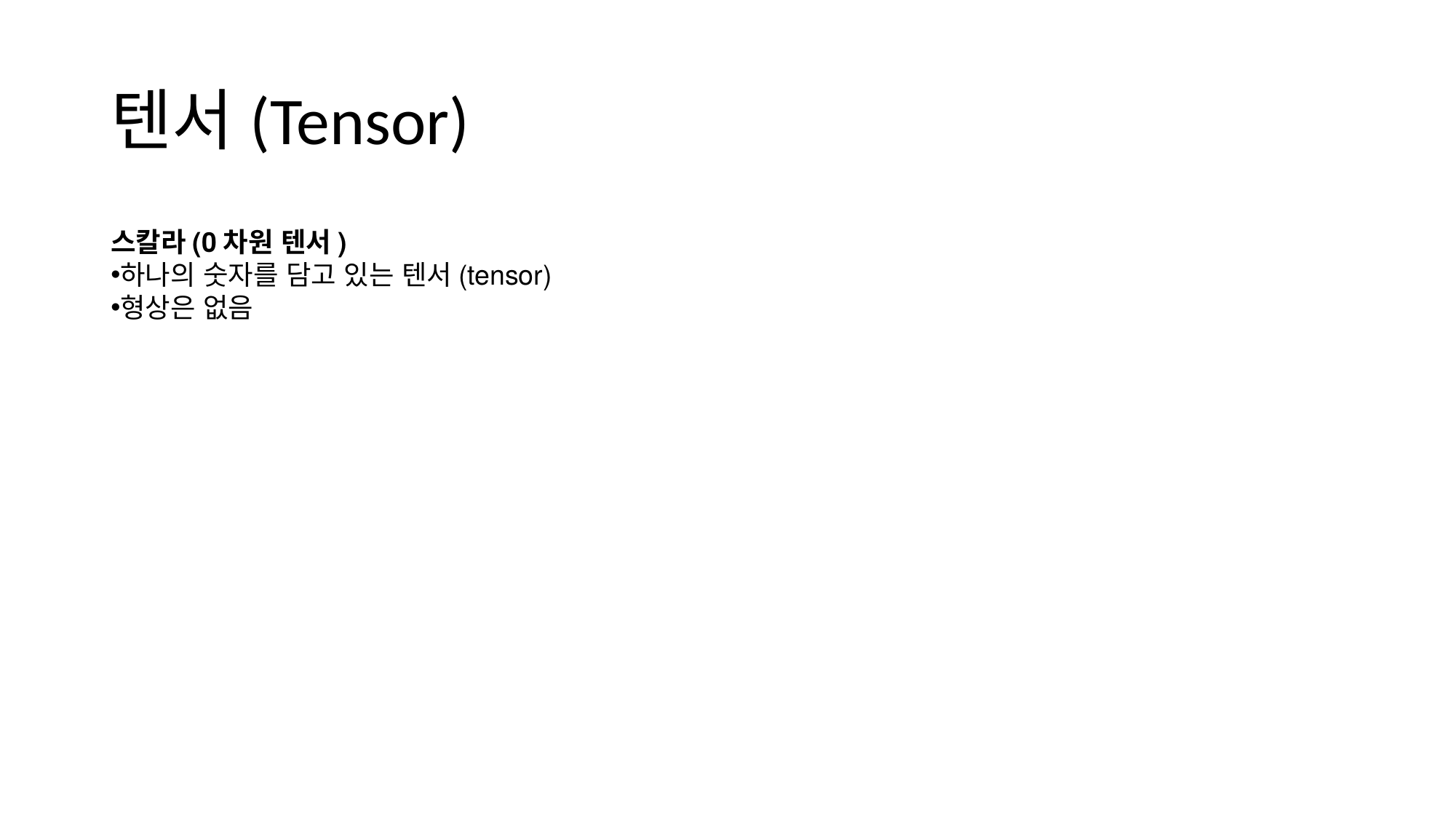

# 텐서(Tensor)
스칼라(0차원 텐서)
하나의 숫자를 담고 있는 텐서(tensor)
형상은 없음